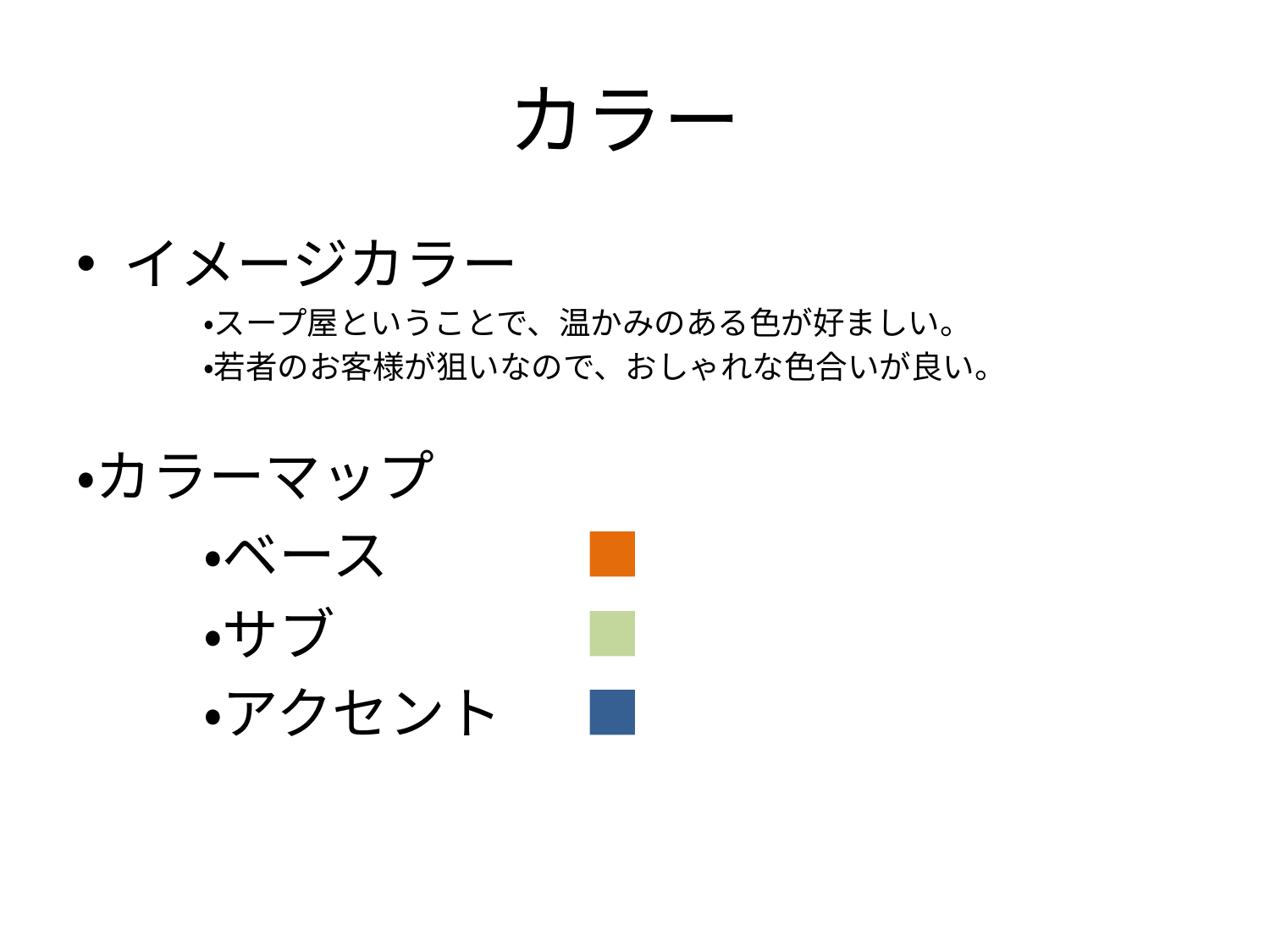

# カラー
イメージカラー
	・スープ屋ということで、温かみのある色が好ましい。
	・若者のお客様が狙いなので、おしゃれな色合いが良い。

・カラーマップ
	・ベース 		■
	・サブ 		■
	・アクセント	■